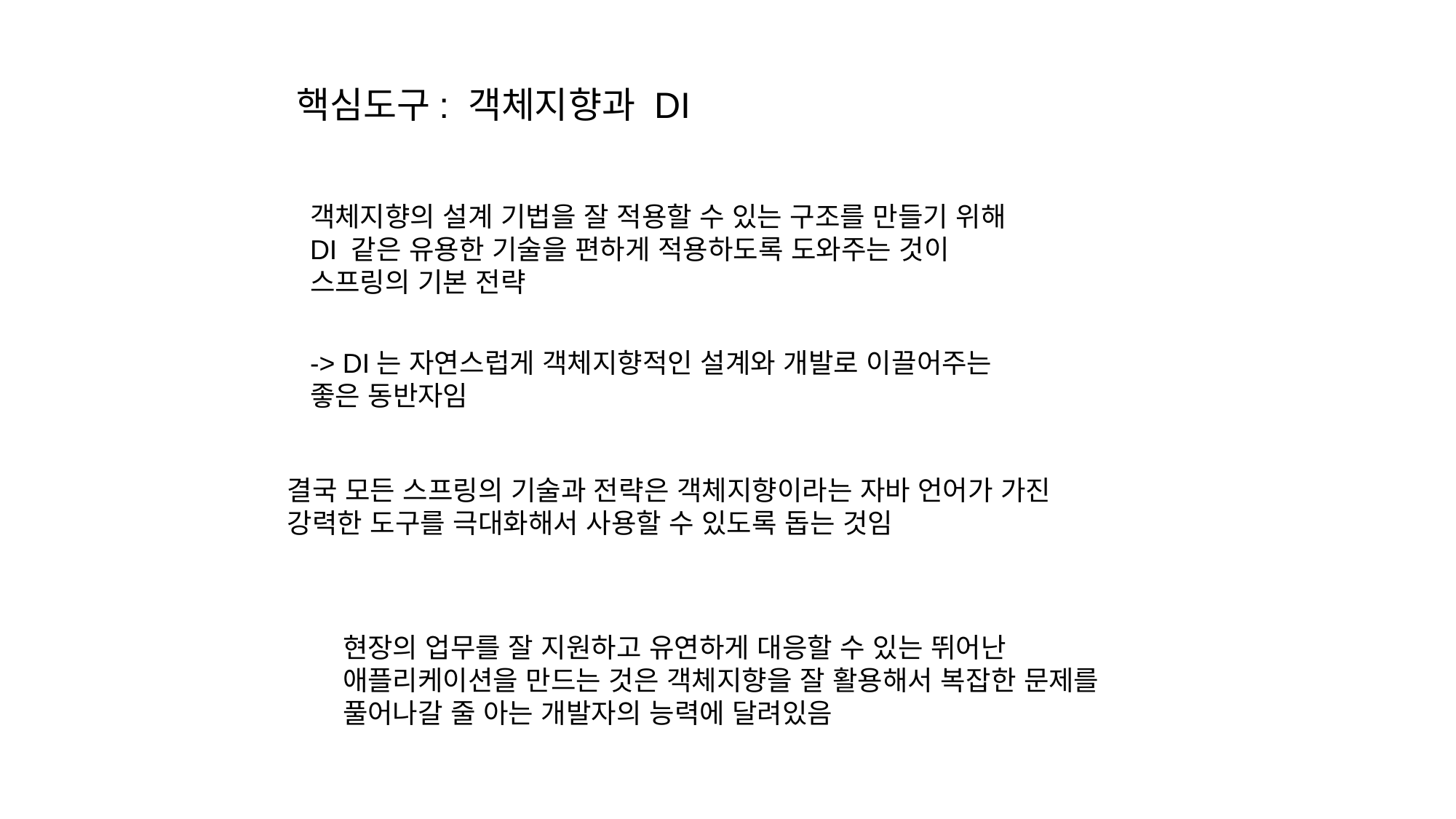

핵심도구: 객체지향과 DI
객체지향의 설계 기법을 잘 적용할 수 있는 구조를 만들기 위해 DI 같은 유용한 기술을 편하게 적용하도록 도와주는 것이 스프링의 기본 전략
-> DI는 자연스럽게 객체지향적인 설계와 개발로 이끌어주는 좋은 동반자임
결국 모든 스프링의 기술과 전략은 객체지향이라는 자바 언어가 가진 강력한 도구를 극대화해서 사용할 수 있도록 돕는 것임
현장의 업무를 잘 지원하고 유연하게 대응할 수 있는 뛰어난 애플리케이션을 만드는 것은 객체지향을 잘 활용해서 복잡한 문제를 풀어나갈 줄 아는 개발자의 능력에 달려있음